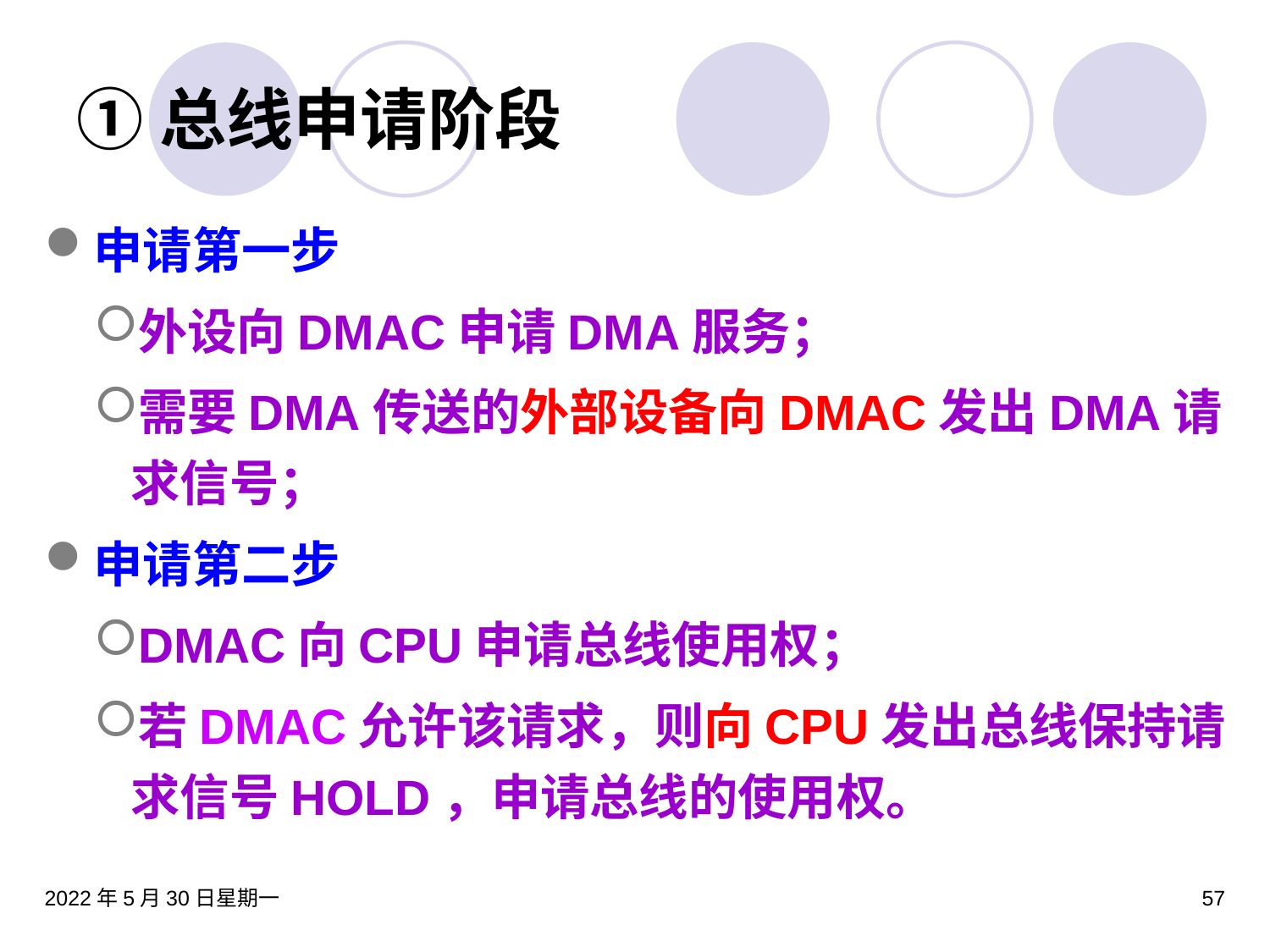

# ①总线申请阶段
申请第一步
外设向DMAC申请DMA服务；
需要DMA传送的外部设备向DMAC发出DMA请求信号；
申请第二步
DMAC向CPU申请总线使用权；
若DMAC允许该请求，则向CPU发出总线保持请求信号HOLD，申请总线的使用权。
2022年5月30日星期一
57